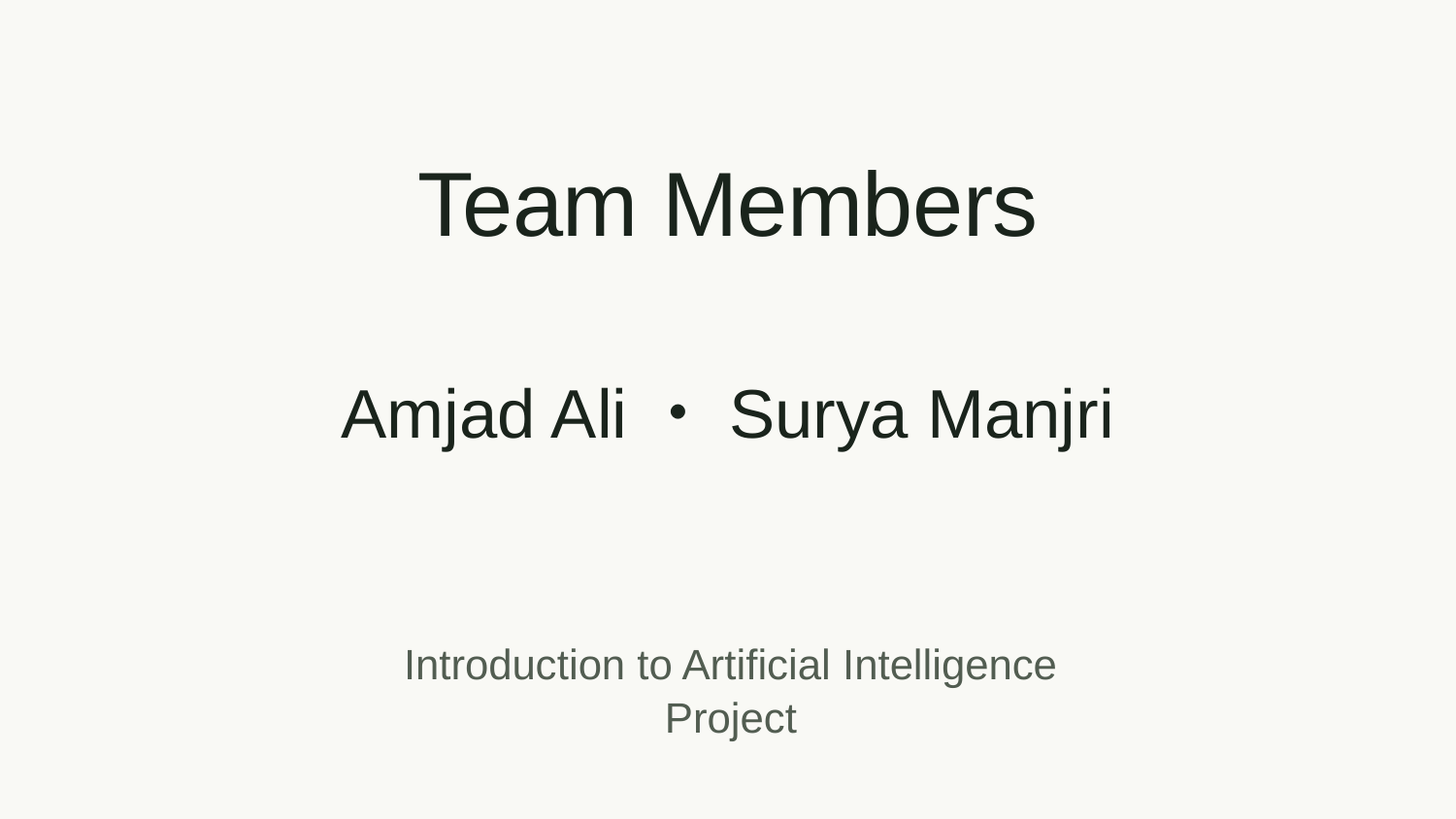

Team Members
Amjad Ali・Surya Manjri
Introduction to Artificial Intelligence
Project